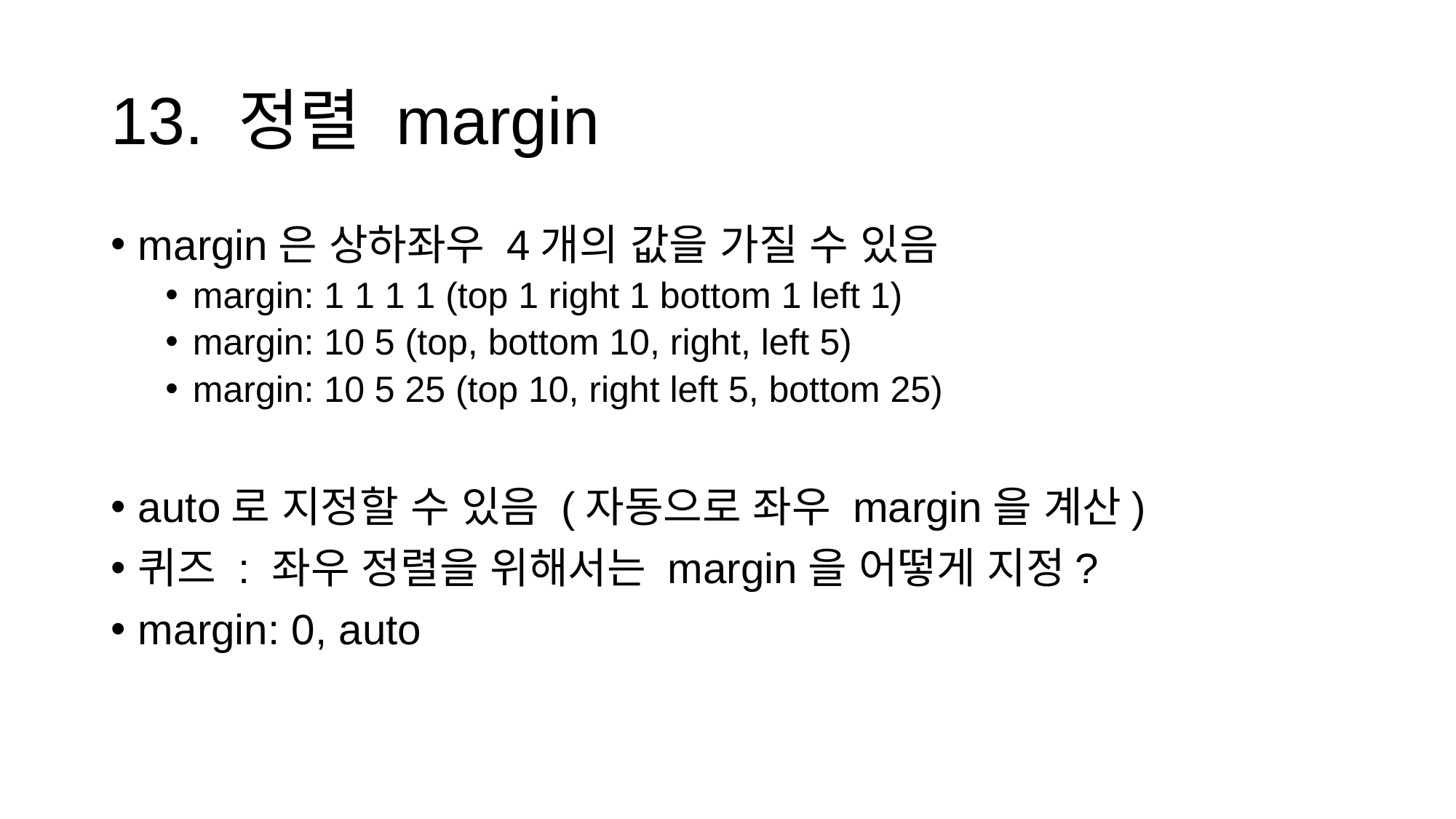

# 13. 정렬 margin
margin은 상하좌우 4개의 값을 가질 수 있음
margin: 1 1 1 1 (top 1 right 1 bottom 1 left 1)
margin: 10 5 (top, bottom 10, right, left 5)
margin: 10 5 25 (top 10, right left 5, bottom 25)

auto로 지정할 수 있음 (자동으로 좌우 margin을 계산)
퀴즈 : 좌우 정렬을 위해서는 margin을 어떻게 지정?
margin: 0, auto